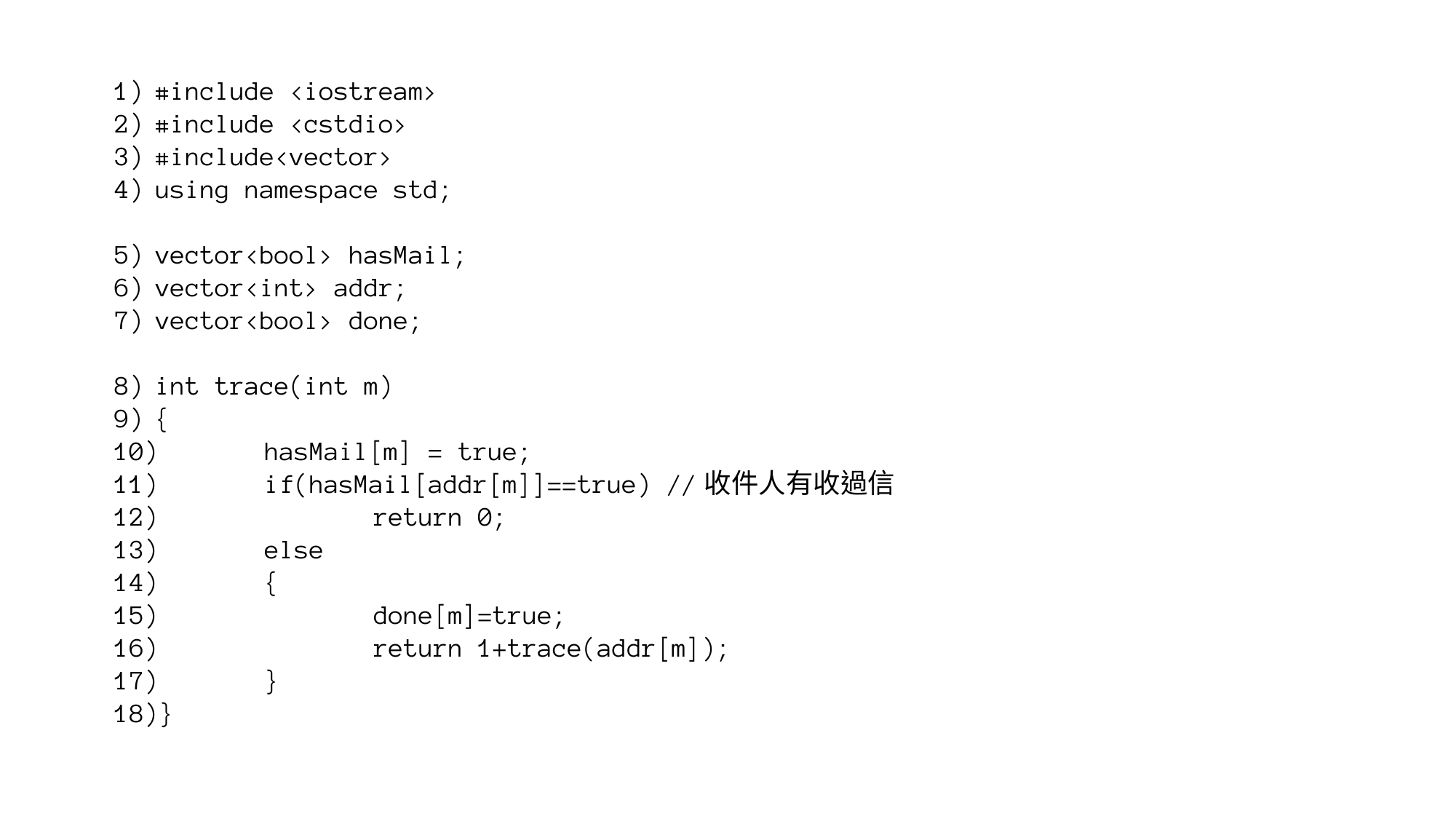

#include <iostream>
#include <cstdio>
#include<vector>
using namespace std;

vector<bool> hasMail;
vector<int> addr;
vector<bool> done;

int trace(int m)
{
	hasMail[m] = true;
	if(hasMail[addr[m]]==true) //收件人有收過信
		return 0;
	else
	{
		done[m]=true;
		return 1+trace(addr[m]);
	}
}